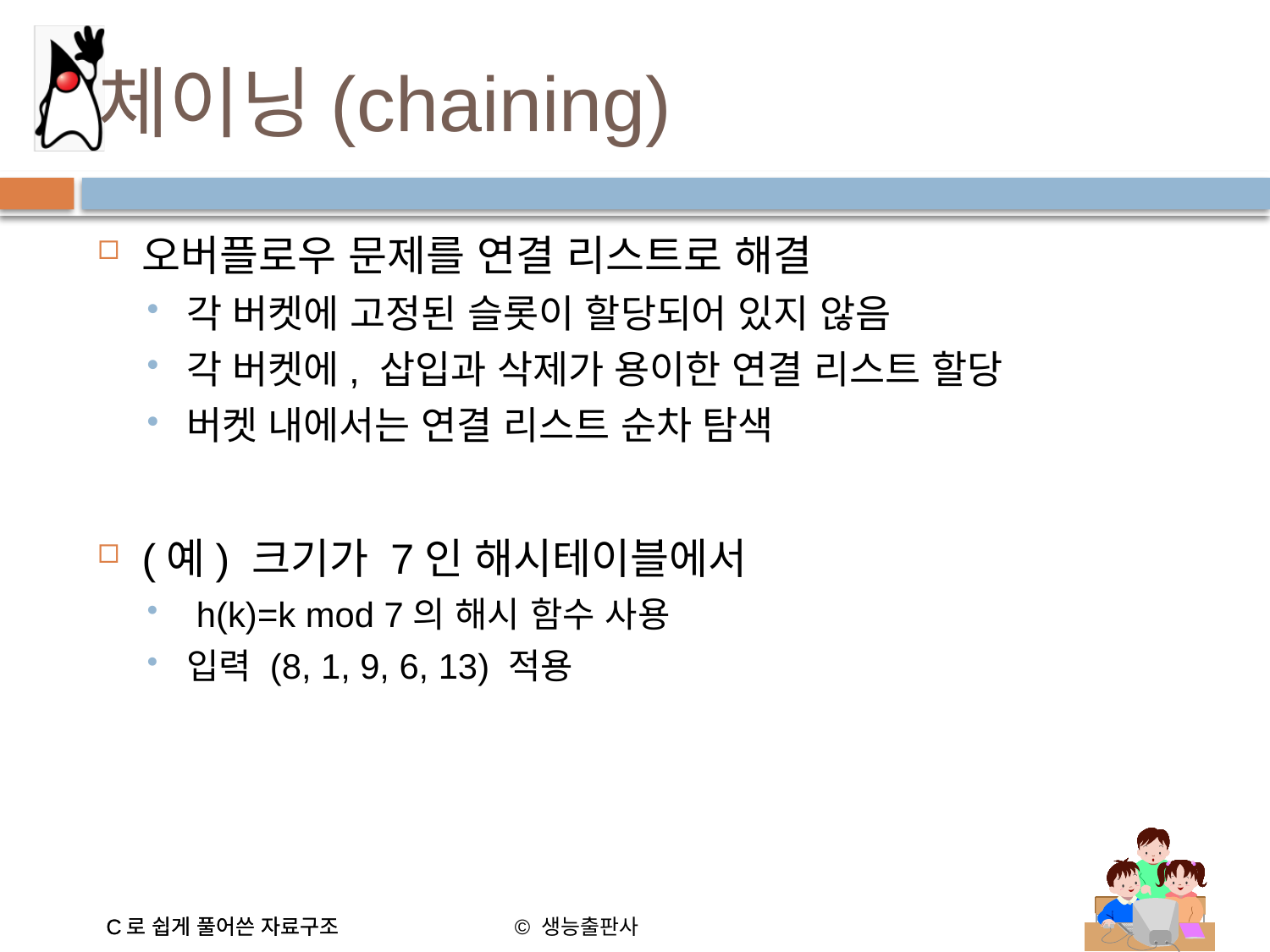

# 체이닝(chaining)
오버플로우 문제를 연결 리스트로 해결
각 버켓에 고정된 슬롯이 할당되어 있지 않음
각 버켓에, 삽입과 삭제가 용이한 연결 리스트 할당
버켓 내에서는 연결 리스트 순차 탐색

(예) 크기가 7인 해시테이블에서
 h(k)=k mod 7의 해시 함수 사용
입력 (8, 1, 9, 6, 13) 적용